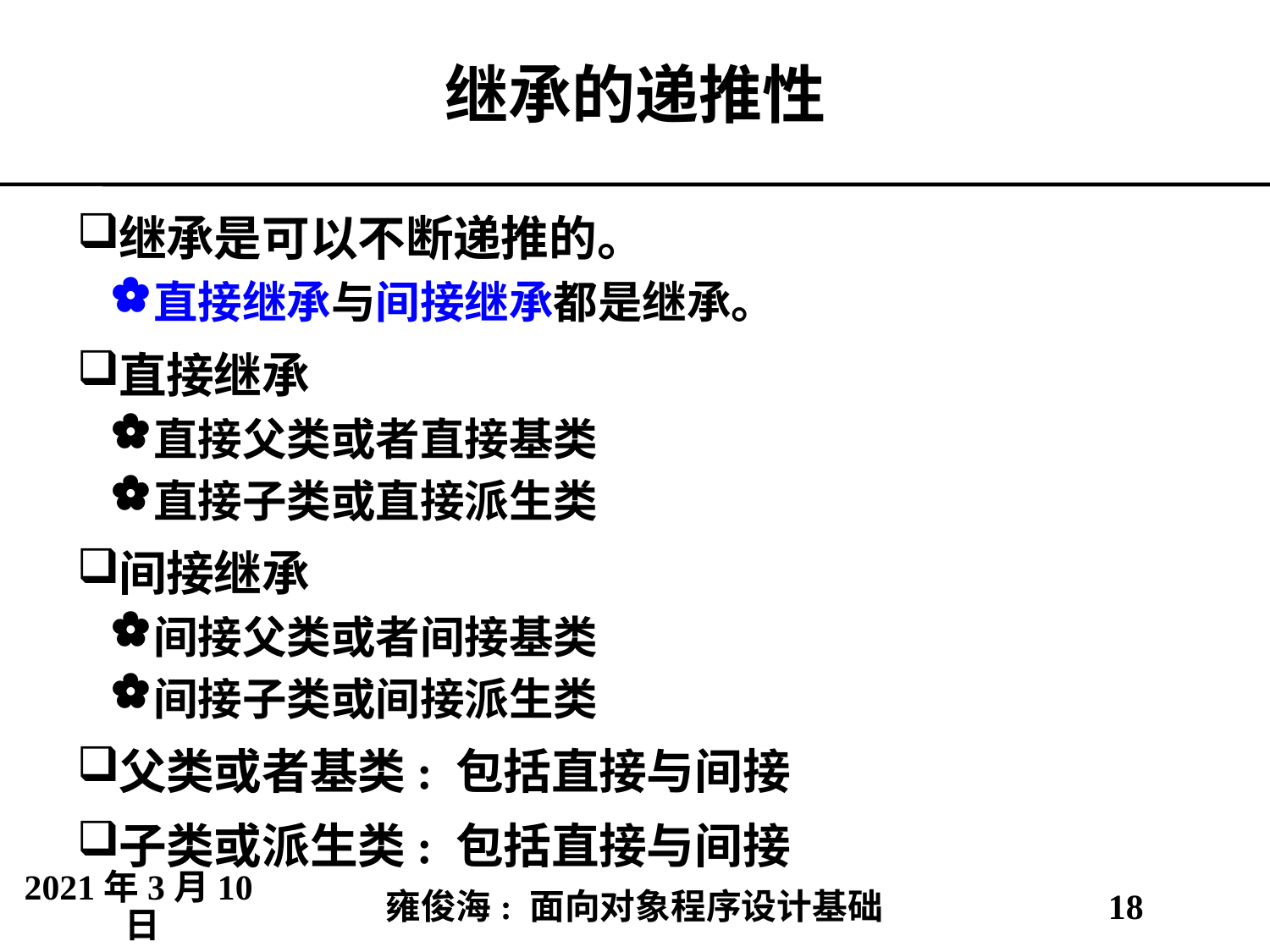

# 继承的递推性

继承是可以不断递推的。
直接继承与间接继承都是继承。
直接继承
直接父类或者直接基类
直接子类或直接派生类
间接继承
间接父类或者间接基类
间接子类或间接派生类
父类或者基类: 包括直接与间接
子类或派生类: 包括直接与间接
2021年3月10日
雍俊海: 面向对象程序设计基础
18